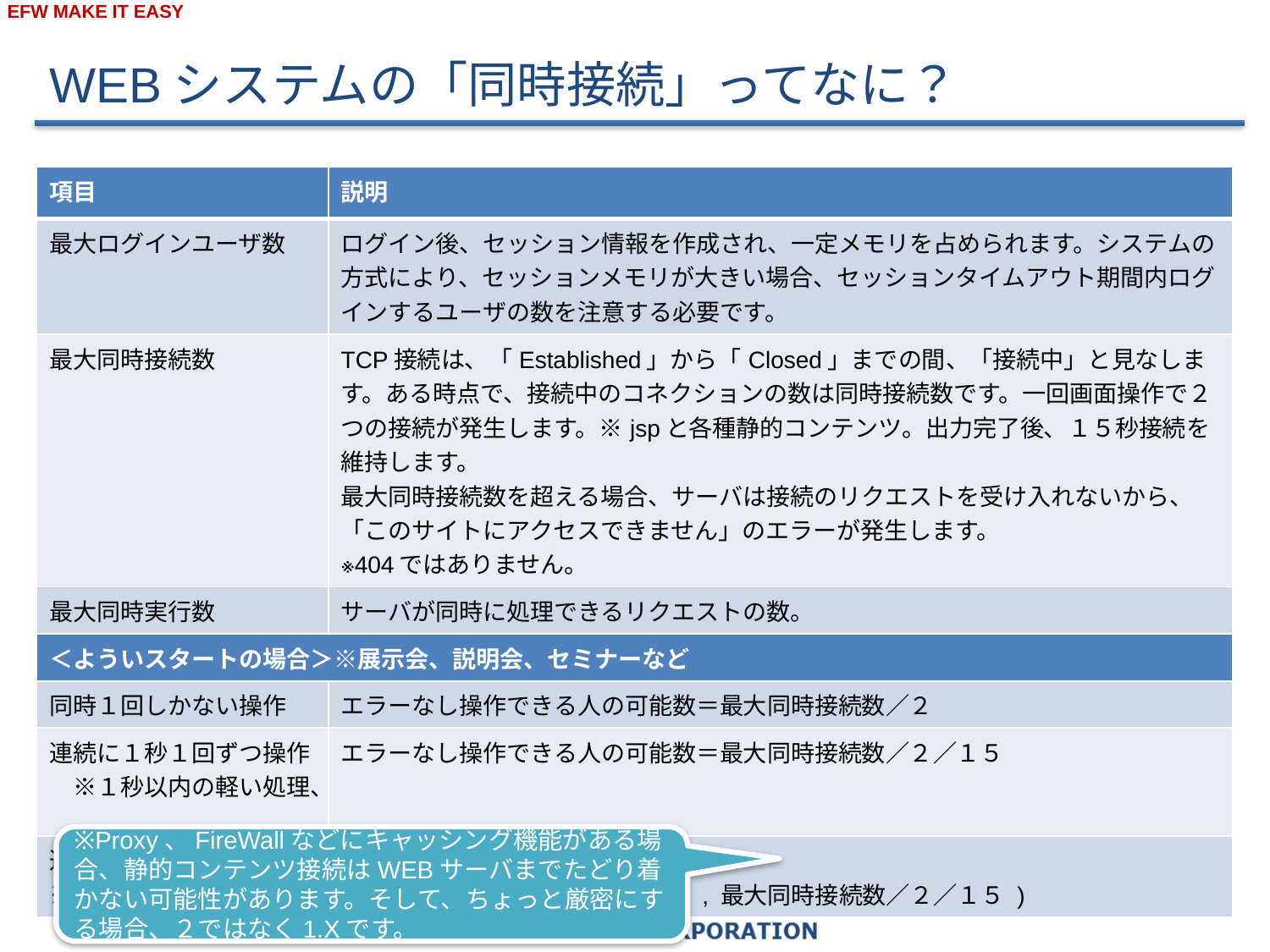

WEBシステムの「同時接続」ってなに？
| 項目 | 説明 |
| --- | --- |
| 最大ログインユーザ数 | ログイン後、セッション情報を作成され、一定メモリを占められます。システムの方式により、セッションメモリが大きい場合、セッションタイムアウト期間内ログインするユーザの数を注意する必要です。 |
| 最大同時接続数 | TCP接続は、「Established」から「Closed」までの間、「接続中」と見なします。ある時点で、接続中のコネクションの数は同時接続数です。一回画面操作で２つの接続が発生します。※jspと各種静的コンテンツ。出力完了後、１５秒接続を維持します。 最大同時接続数を超える場合、サーバは接続のリクエストを受け入れないから、「このサイトにアクセスできません」のエラーが発生します。 ※404ではありません。 |
| 最大同時実行数 | サーバが同時に処理できるリクエストの数。 |
| ＜よういスタートの場合＞※展示会、説明会、セミナーなど |  |
| 同時１回しかない操作 | エラーなし操作できる人の可能数＝最大同時接続数／２ |
| 連続に１秒１回ずつ操作　※１秒以内の軽い処理、 | エラーなし操作できる人の可能数＝最大同時接続数／２／１５ |
| 連続に１秒１回ずつ操作 ※重い処理、 | エラーなし操作できる人の可能数 　　　　＝min( 最大同時実行数 , 最大同時接続数／２／１５ ) |

※Proxy、FireWallなどにキャッシング機能がある場合、静的コンテンツ接続はWEBサーバまでたどり着かない可能性があります。そして、ちょっと厳密にする場合、２ではなく1.Xです。